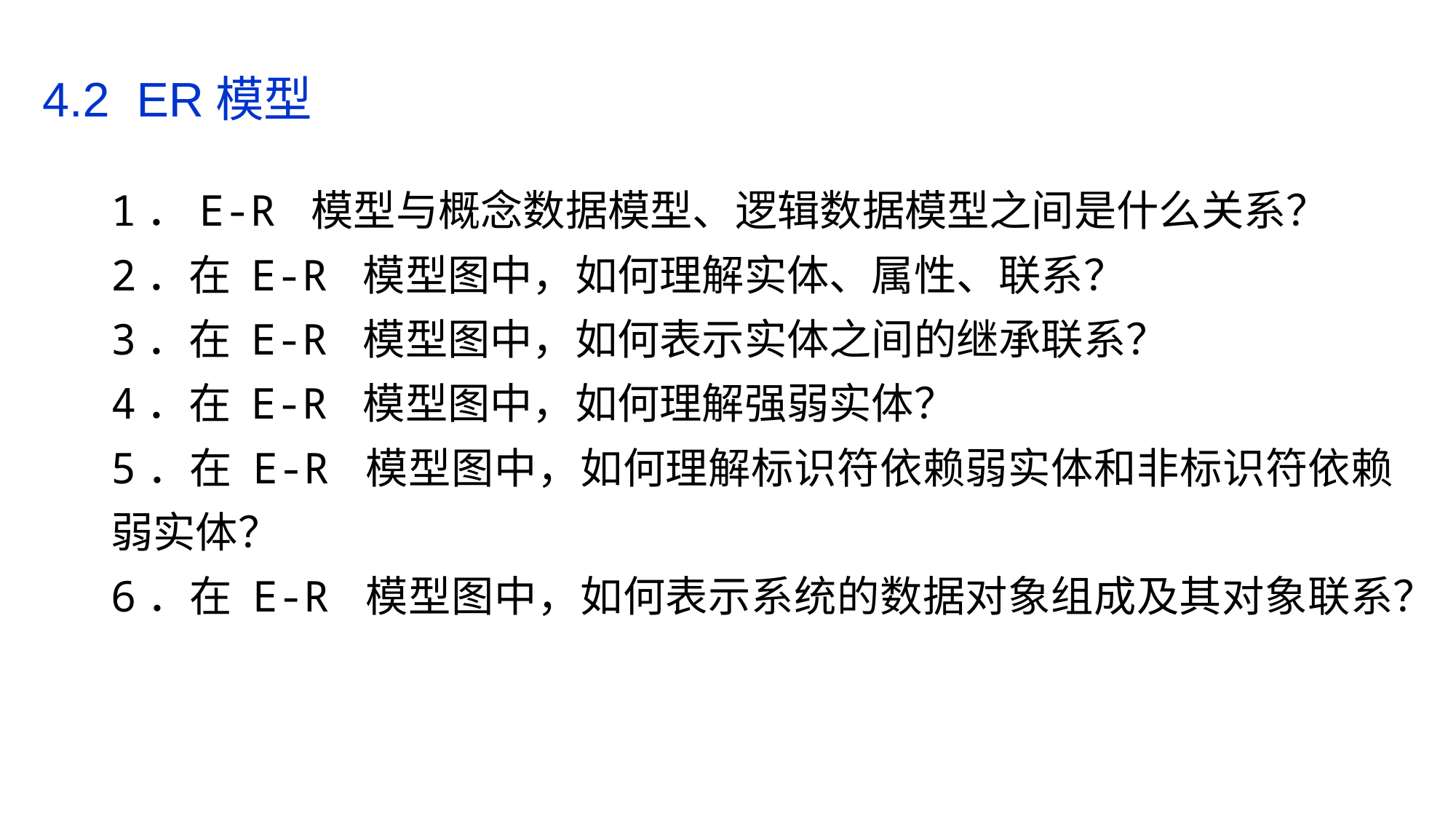

4.2  ER模型
1．E-R 模型与概念数据模型、逻辑数据模型之间是什么关系？
2．在 E-R 模型图中，如何理解实体、属性、联系？
3．在 E-R 模型图中，如何表示实体之间的继承联系？
4．在 E-R 模型图中，如何理解强弱实体？
5．在 E-R 模型图中，如何理解标识符依赖弱实体和非标识符依赖弱实体？
6．在 E-R 模型图中，如何表示系统的数据对象组成及其对象联系？